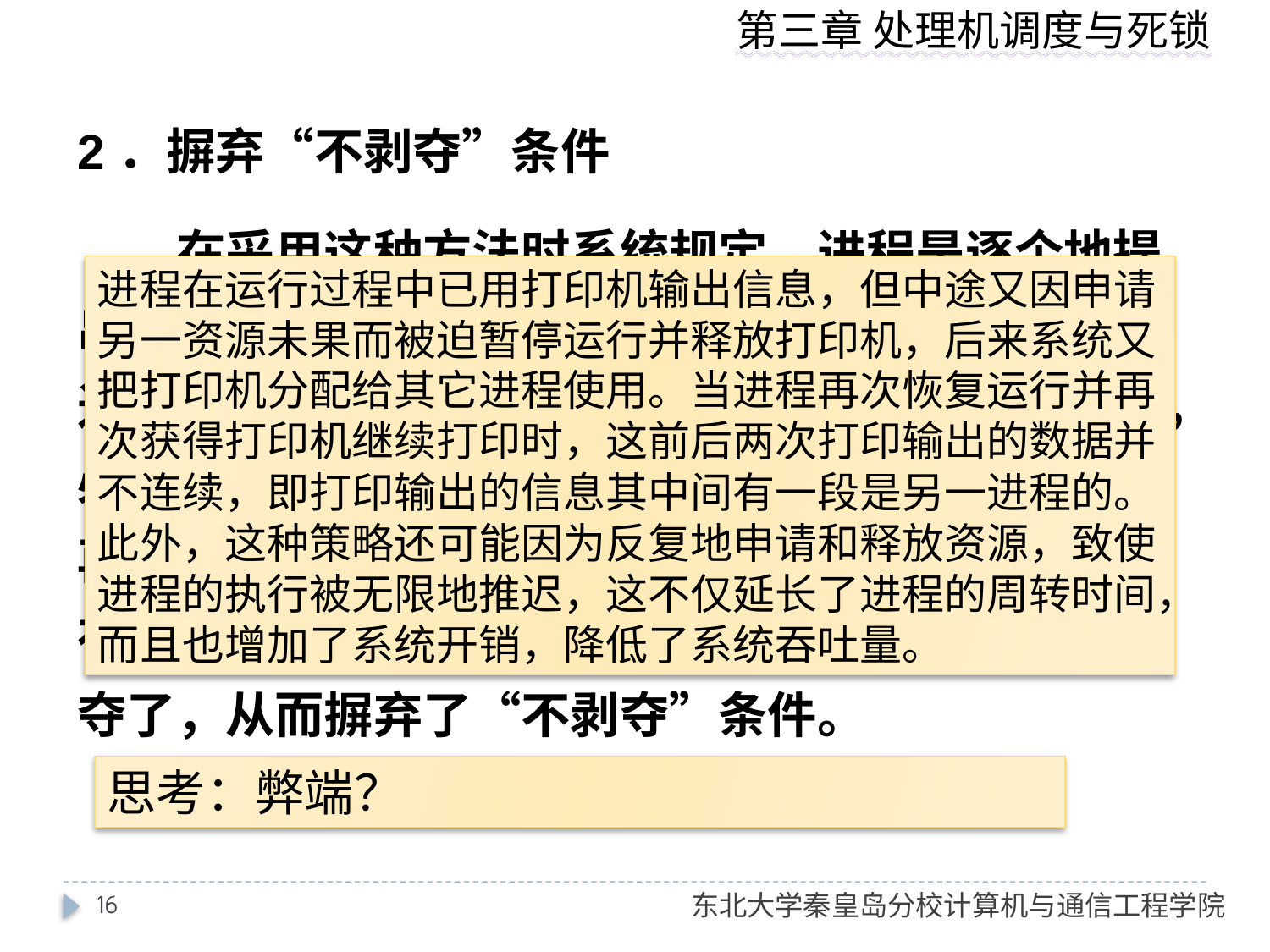

2．摒弃“不剥夺”条件
　　在采用这种方法时系统规定，进程是逐个地提出对资源的要求的。当一个已经保持了某些资源的进程，再提出新的资源请求而不能立即得到满足时，必须释放它已经保持了的所有资源，待以后需要时再重新申请。这意味着某一进程已经占有的资源，在运行过程中会被暂时地释放掉，也可认为是被剥夺了，从而摒弃了“不剥夺”条件。

进程在运行过程中已用打印机输出信息，但中途又因申请另一资源未果而被迫暂停运行并释放打印机，后来系统又把打印机分配给其它进程使用。当进程再次恢复运行并再次获得打印机继续打印时，这前后两次打印输出的数据并不连续，即打印输出的信息其中间有一段是另一进程的。此外，这种策略还可能因为反复地申请和释放资源，致使进程的执行被无限地推迟，这不仅延长了进程的周转时间，而且也增加了系统开销，降低了系统吞吐量。
思考：弊端？
16